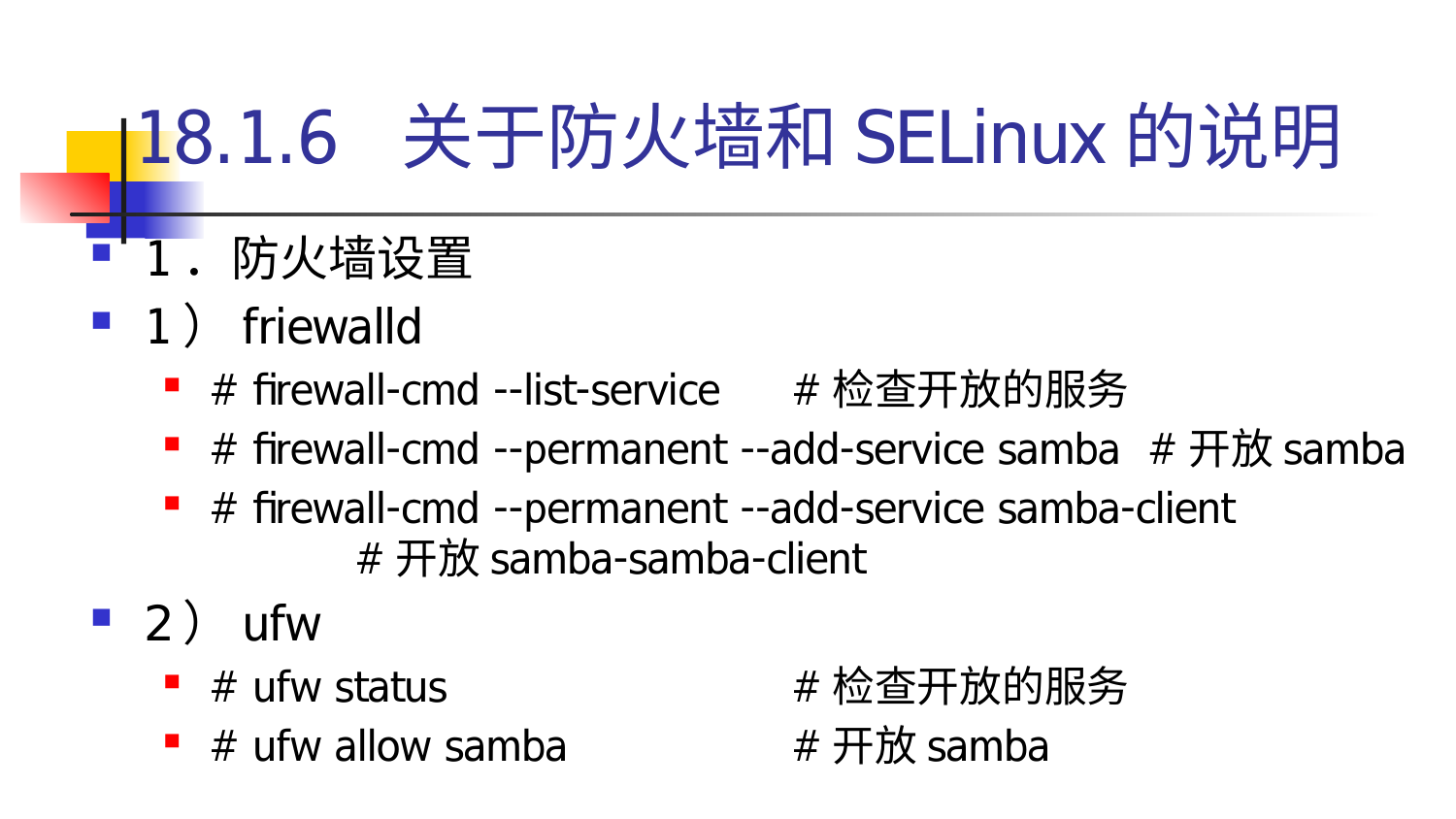

# 18.1.6  关于防火墙和SELinux的说明
1．防火墙设置
1）friewalld
# firewall-cmd --list-service 	#检查开放的服务
# firewall-cmd --permanent --add-service samba  #开放samba
# firewall-cmd --permanent --add-service samba-client 		#开放samba-samba-client
2）ufw
# ufw status 			#检查开放的服务
# ufw allow samba 		#开放samba